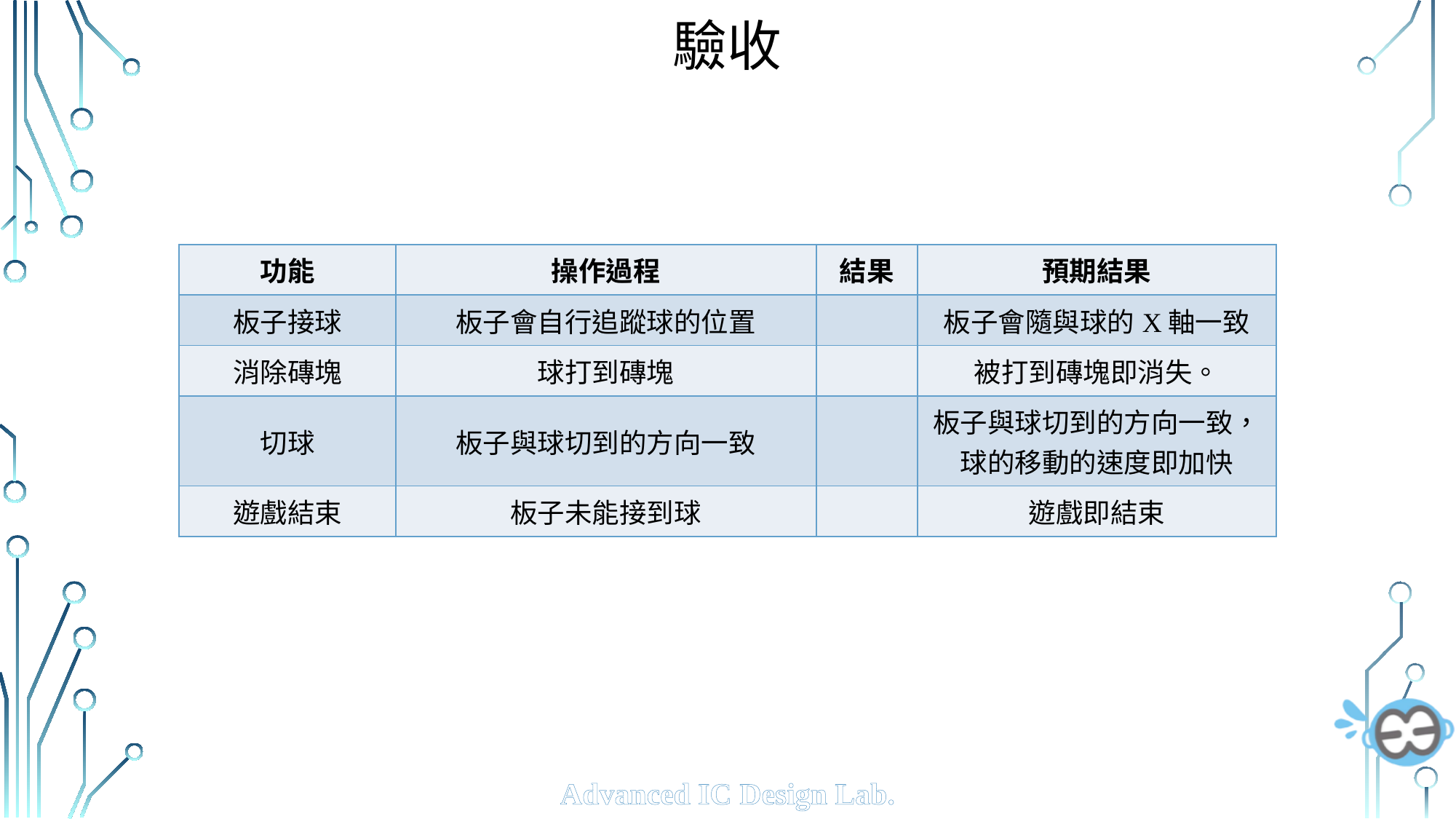

# 驗收
| 功能 | 操作過程 | 結果 | 預期結果 |
| --- | --- | --- | --- |
| 板子接球 | 板子會自行追蹤球的位置 |  | 板子會隨與球的X軸一致 |
| 消除磚塊 | 球打到磚塊 |  | 被打到磚塊即消失。 |
| 切球 | 板子與球切到的方向一致 |  | 板子與球切到的方向一致，球的移動的速度即加快 |
| 遊戲結束 | 板子未能接到球 |  | 遊戲即結束 |